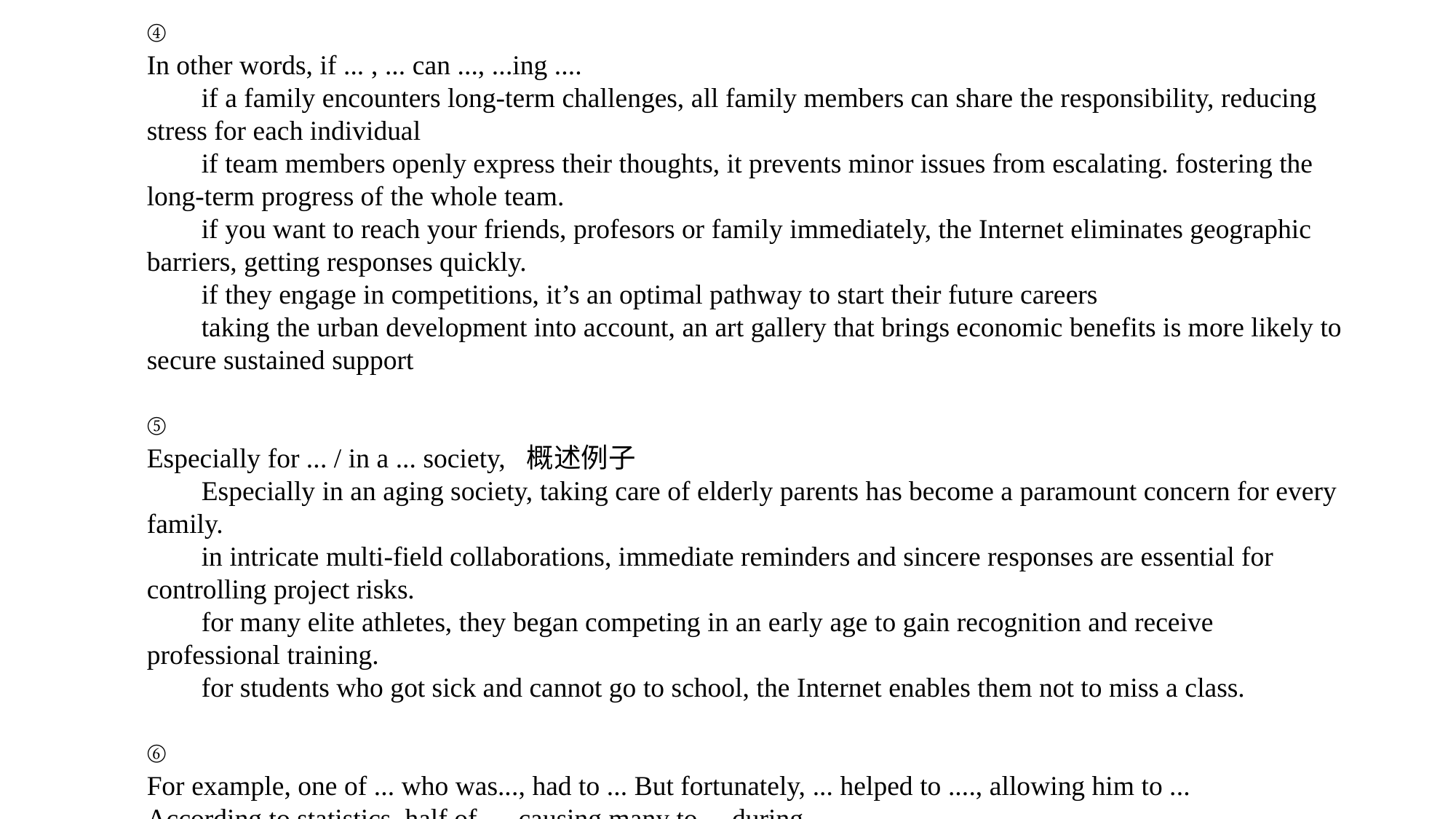

④
In other words, if ... , ... can ..., ...ing ....
if a family encounters long-term challenges, all family members can share the responsibility, reducing stress for each individual
if team members openly express their thoughts, it prevents minor issues from escalating. fostering the long-term progress of the whole team.
if you want to reach your friends, profesors or family immediately, the Internet eliminates geographic barriers, getting responses quickly.
if they engage in competitions, it’s an optimal pathway to start their future careers
taking the urban development into account, an art gallery that brings economic benefits is more likely to secure sustained support

⑤
Especially for ... / in a ... society,  概述例子
Especially in an aging society, taking care of elderly parents has become a paramount concern for every family.
in intricate multi-field collaborations, immediate reminders and sincere responses are essential for controlling project risks.
for many elite athletes, they began competing in an early age to gain recognition and receive professional training.
for students who got sick and cannot go to school, the Internet enables them not to miss a class.

⑥
For example, one of ... who was..., had to ... But fortunately, ... helped to ...., allowing him to ...
According to statistics, half of ..., causing many to ... during...